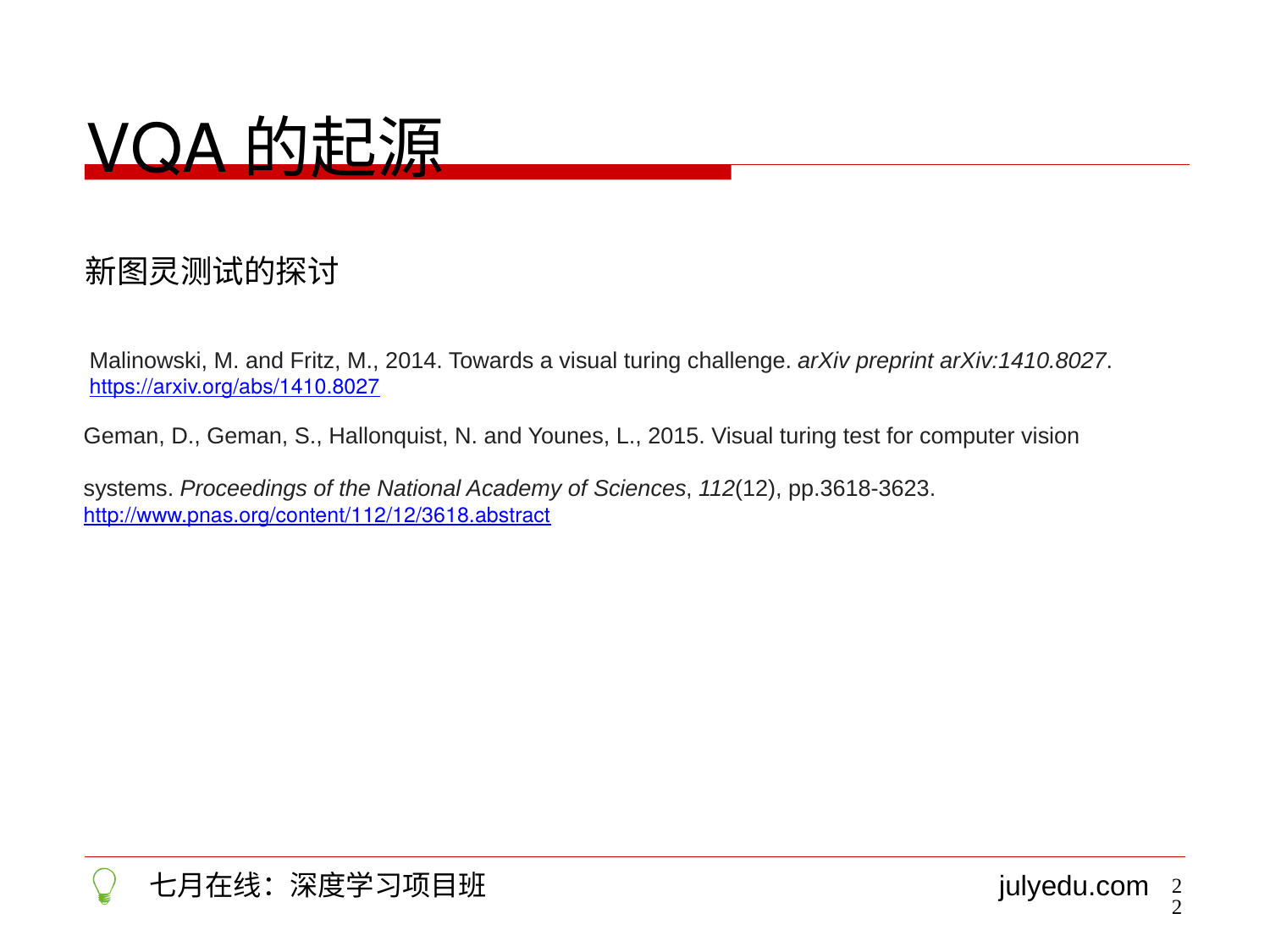

VQA的起源
新图灵测试的探讨
Malinowski, M. and Fritz, M., 2014. Towards a visual turing challenge. arXiv preprint arXiv:1410.8027.
https://arxiv.org/abs/1410.8027
Geman, D., Geman, S., Hallonquist, N. and Younes, L., 2015. Visual turing test for computer vision systems. Proceedings of the National Academy of Sciences, 112(12), pp.3618-3623.
http://www.pnas.org/content/112/12/3618.abstract
22